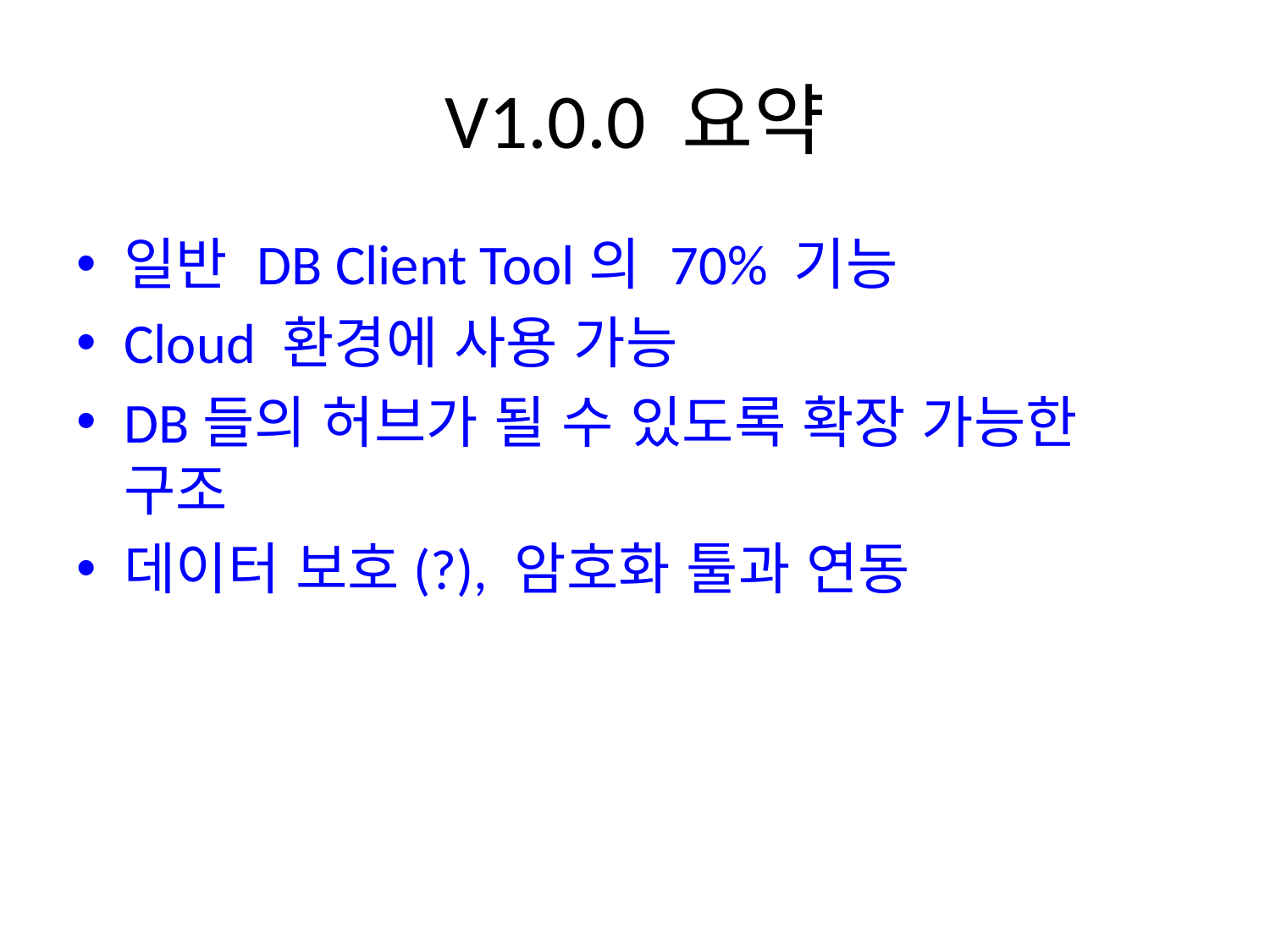

# V1.0.0 요약
일반 DB Client Tool의 70% 기능
Cloud 환경에 사용 가능
DB들의 허브가 될 수 있도록 확장 가능한 구조
데이터 보호(?), 암호화 툴과 연동